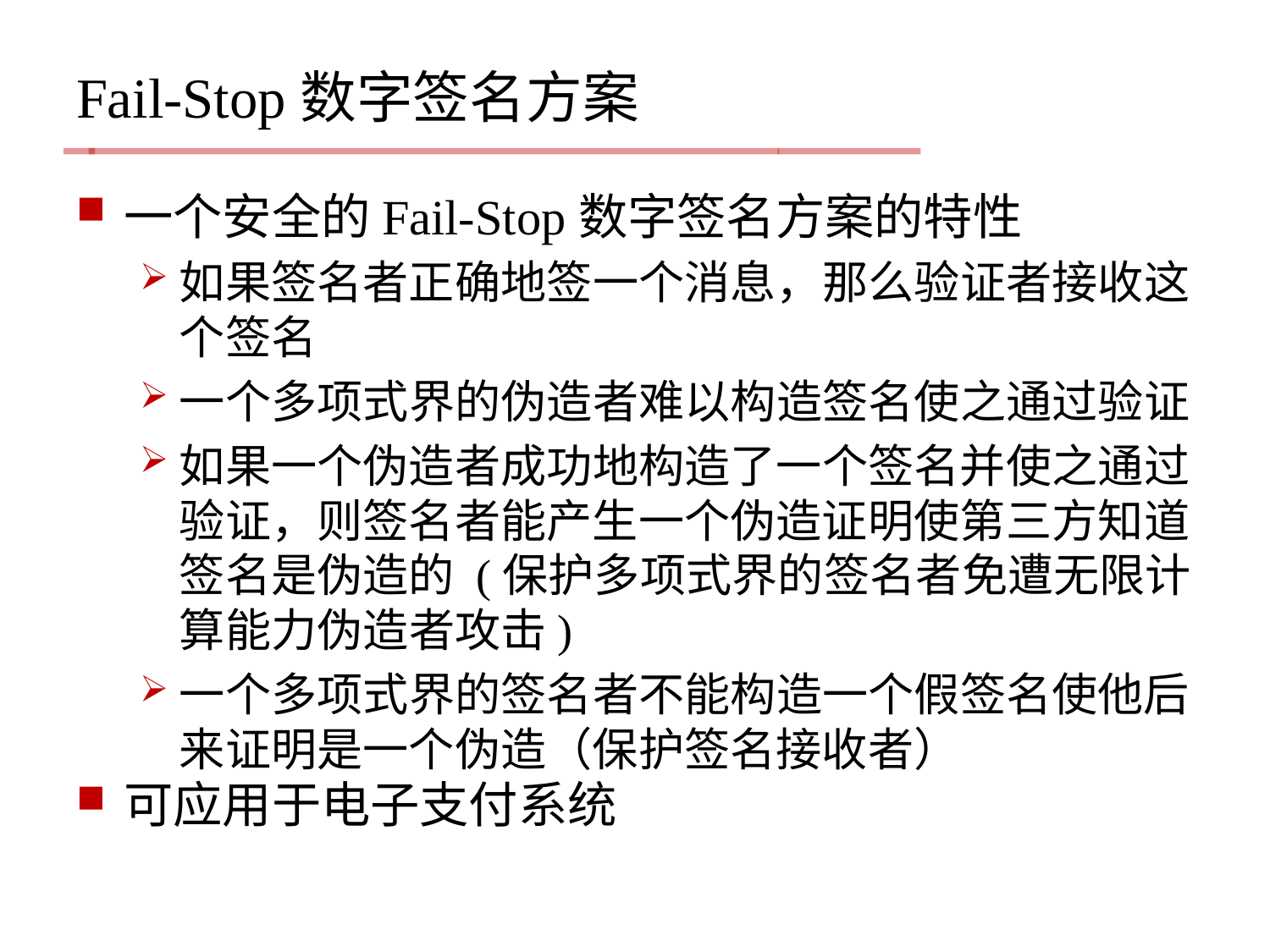

# Fail-Stop数字签名方案
一个安全的Fail-Stop数字签名方案的特性
如果签名者正确地签一个消息，那么验证者接收这个签名
一个多项式界的伪造者难以构造签名使之通过验证
如果一个伪造者成功地构造了一个签名并使之通过验证，则签名者能产生一个伪造证明使第三方知道签名是伪造的 (保护多项式界的签名者免遭无限计算能力伪造者攻击)
一个多项式界的签名者不能构造一个假签名使他后来证明是一个伪造（保护签名接收者）
可应用于电子支付系统